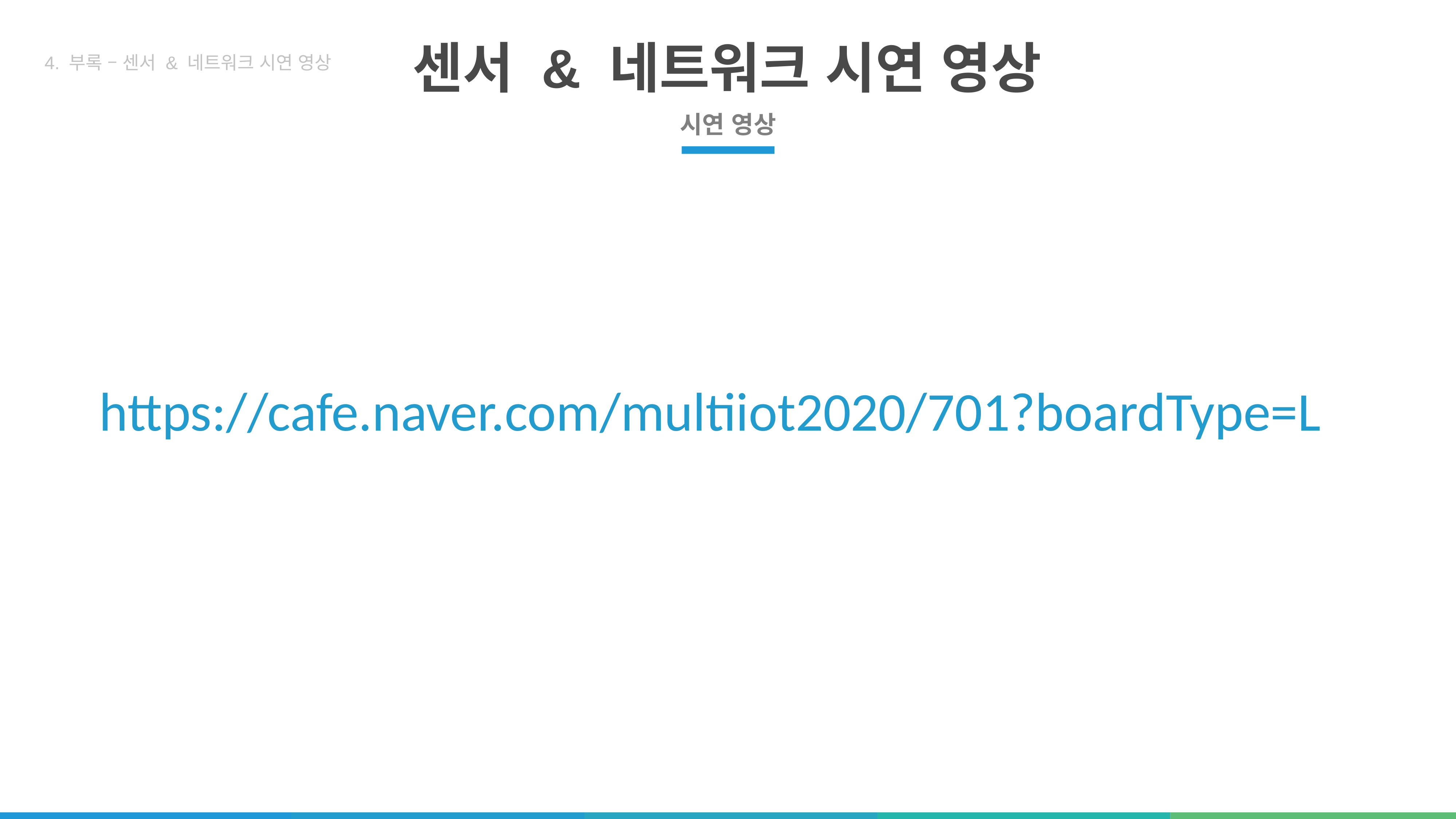

센서 & 네트워크 시연 영상
4. 부록 – 센서 & 네트워크 시연 영상
시연 영상

https://cafe.naver.com/multiiot2020/701?boardType=L
30